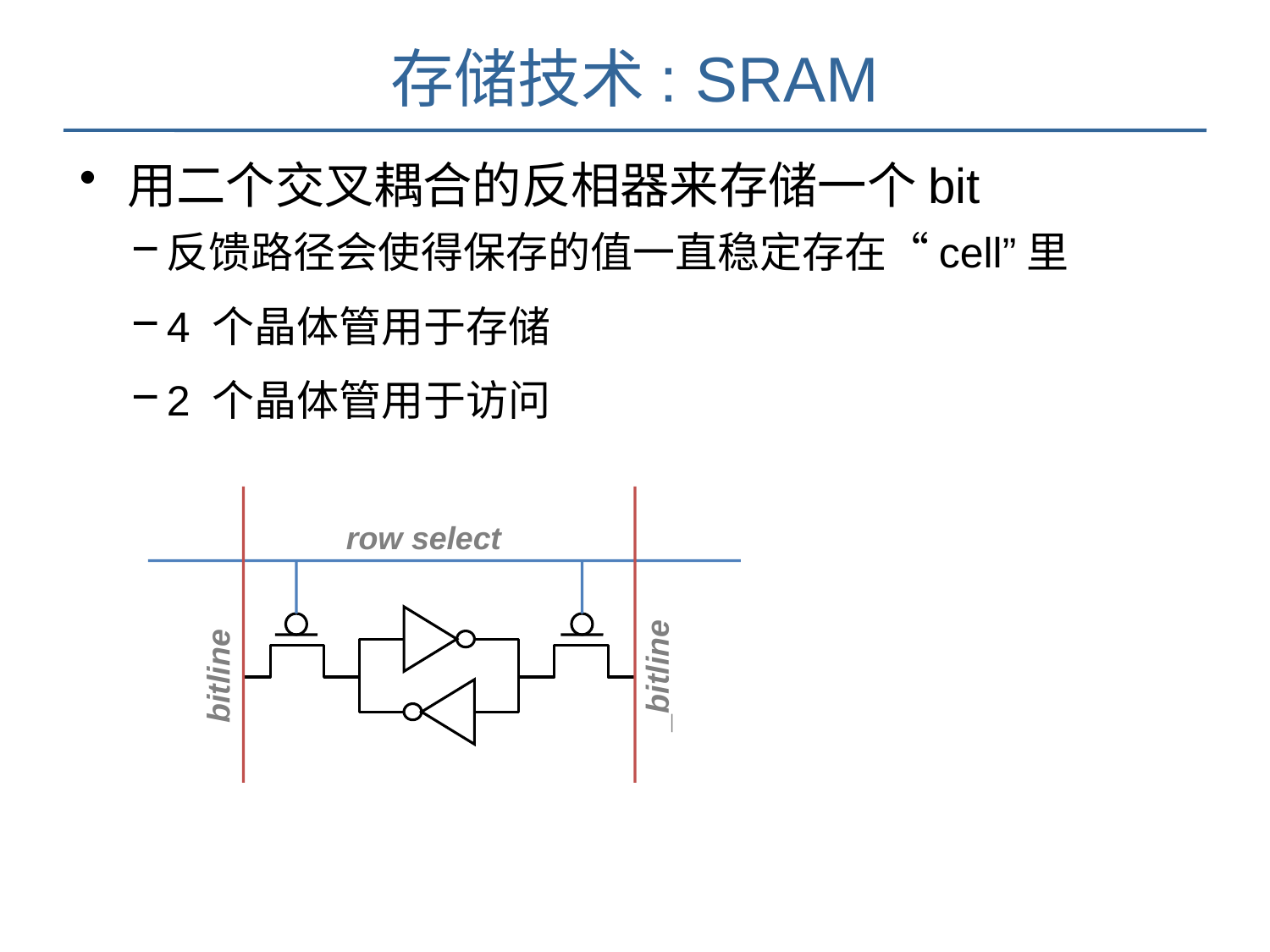

# 存储技术: SRAM
用二个交叉耦合的反相器来存储一个bit
反馈路径会使得保存的值一直稳定存在“cell”里
4 个晶体管用于存储
2 个晶体管用于访问

row select

_bitline
bitline